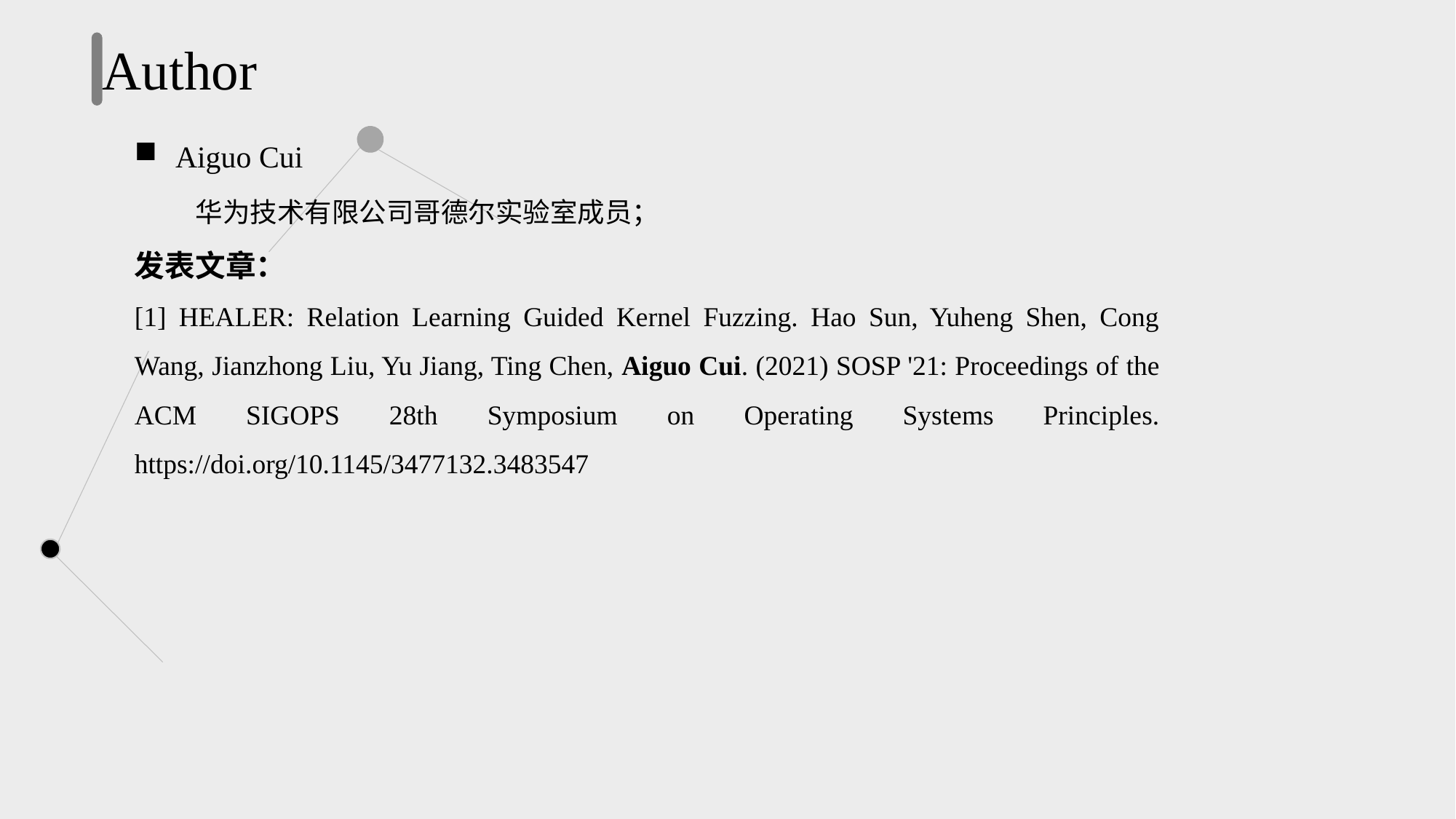

Author

Aiguo Cui
        华为技术有限公司哥德尔实验室成员；
发表文章：
[1] HEALER: Relation Learning Guided Kernel Fuzzing. Hao Sun, Yuheng Shen, Cong Wang, Jianzhong Liu, Yu Jiang, Ting Chen, Aiguo Cui. (2021) SOSP '21: Proceedings of the ACM SIGOPS 28th Symposium on Operating Systems Principles. https://doi.org/10.1145/3477132.3483547